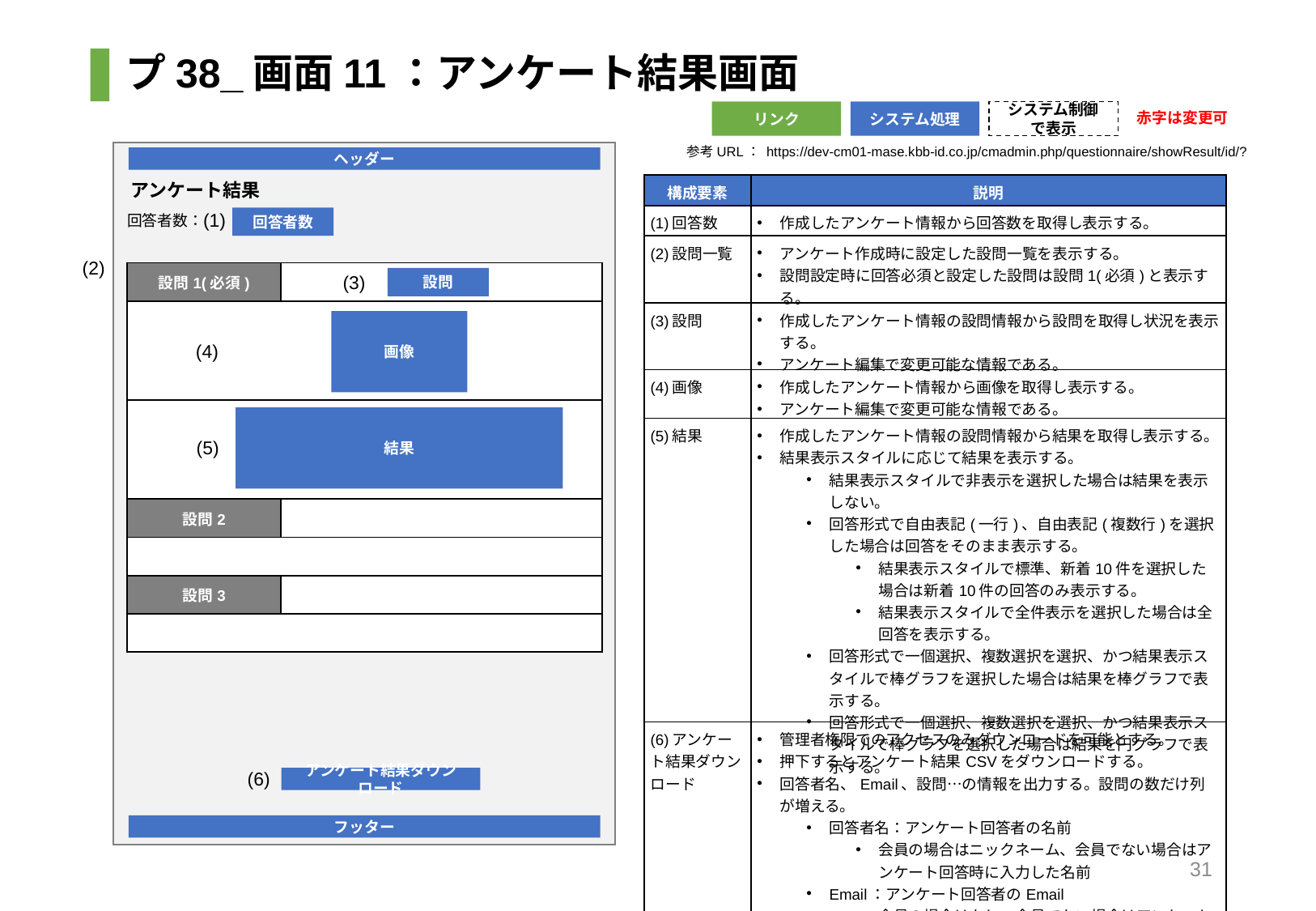

# プ38_画面11：アンケート結果画面
赤字は変更可
リンク
システム処理
システム制御で表示
参考URL： https://dev-cm01-mase.kbb-id.co.jp/cmadmin.php/questionnaire/showResult/id/?

ヘッダー
アンケート結果
| 構成要素 | 説明 |
| --- | --- |
| (1)回答数 | 作成したアンケート情報から回答数を取得し表示する。 |
| (2)設問一覧 | アンケート作成時に設定した設問一覧を表示する。 設問設定時に回答必須と設定した設問は設問1(必須)と表示する。 |
| (3)設問 | 作成したアンケート情報の設問情報から設問を取得し状況を表示する。 アンケート編集で変更可能な情報である。 |
| (4)画像 | 作成したアンケート情報から画像を取得し表示する。 アンケート編集で変更可能な情報である。 |
| (5)結果 | 作成したアンケート情報の設問情報から結果を取得し表示する。 結果表示スタイルに応じて結果を表示する。 結果表示スタイルで非表示を選択した場合は結果を表示しない。 回答形式で自由表記(一行)、自由表記(複数行)を選択した場合は回答をそのまま表示する。 結果表示スタイルで標準、新着10件を選択した場合は新着10件の回答のみ表示する。 結果表示スタイルで全件表示を選択した場合は全回答を表示する。 回答形式で一個選択、複数選択を選択、かつ結果表示スタイルで棒グラフを選択した場合は結果を棒グラフで表示する。 回答形式で一個選択、複数選択を選択、かつ結果表示スタイルで棒グラフを選択した場合は結果を円グラフで表示する。 |
| (6)アンケート結果ダウンロード | 管理者権限でのアクセスのみダウンロードを可能とする。 押下するとアンケート結果CSVをダウンロードする。 回答者名、Email、設問…の情報を出力する。設問の数だけ列が増える。 回答者名：アンケート回答者の名前 会員の場合はニックネーム、会員でない場合はアンケート回答時に入力した名前 Email：アンケート回答者のEmail 会員の場合はなし、会員でない場合はアンケート回答時に入力した名前 設問(設定した設問)：設問の回答 |
(1)
回答者数：
回答者数
(2)
| 設問1(必須) |  |
| --- | --- |
|  |  |
|  |  |
| 設問2 |  |
|  |  |
| 設問3 |  |
|  |  |
(3)
設問
画像
(4)
結果
(5)
(6)
アンケート結果ダウンロード
フッター
31